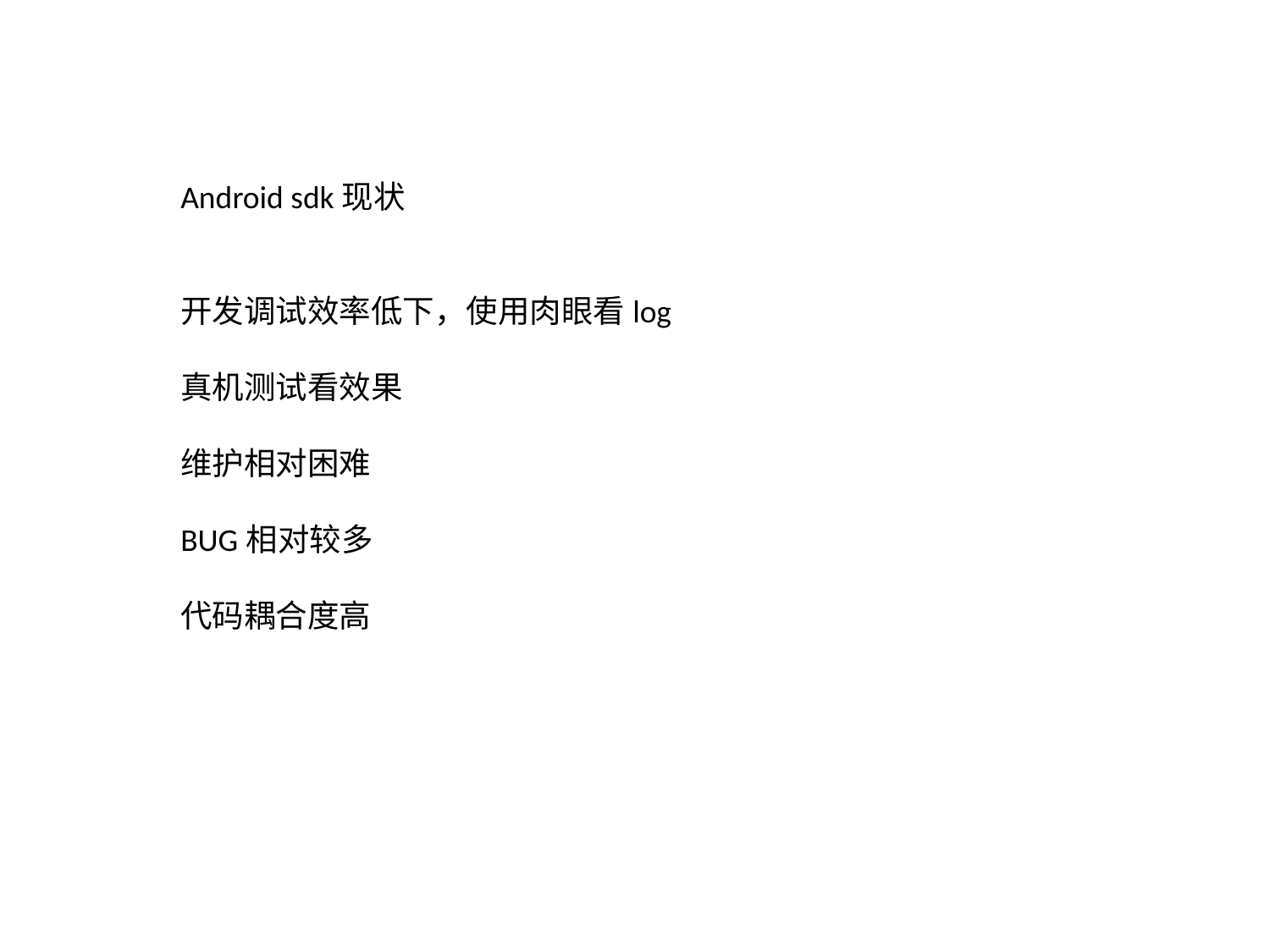

Android sdk现状

开发调试效率低下，使用肉眼看log

真机测试看效果

维护相对困难

BUG相对较多

代码耦合度高